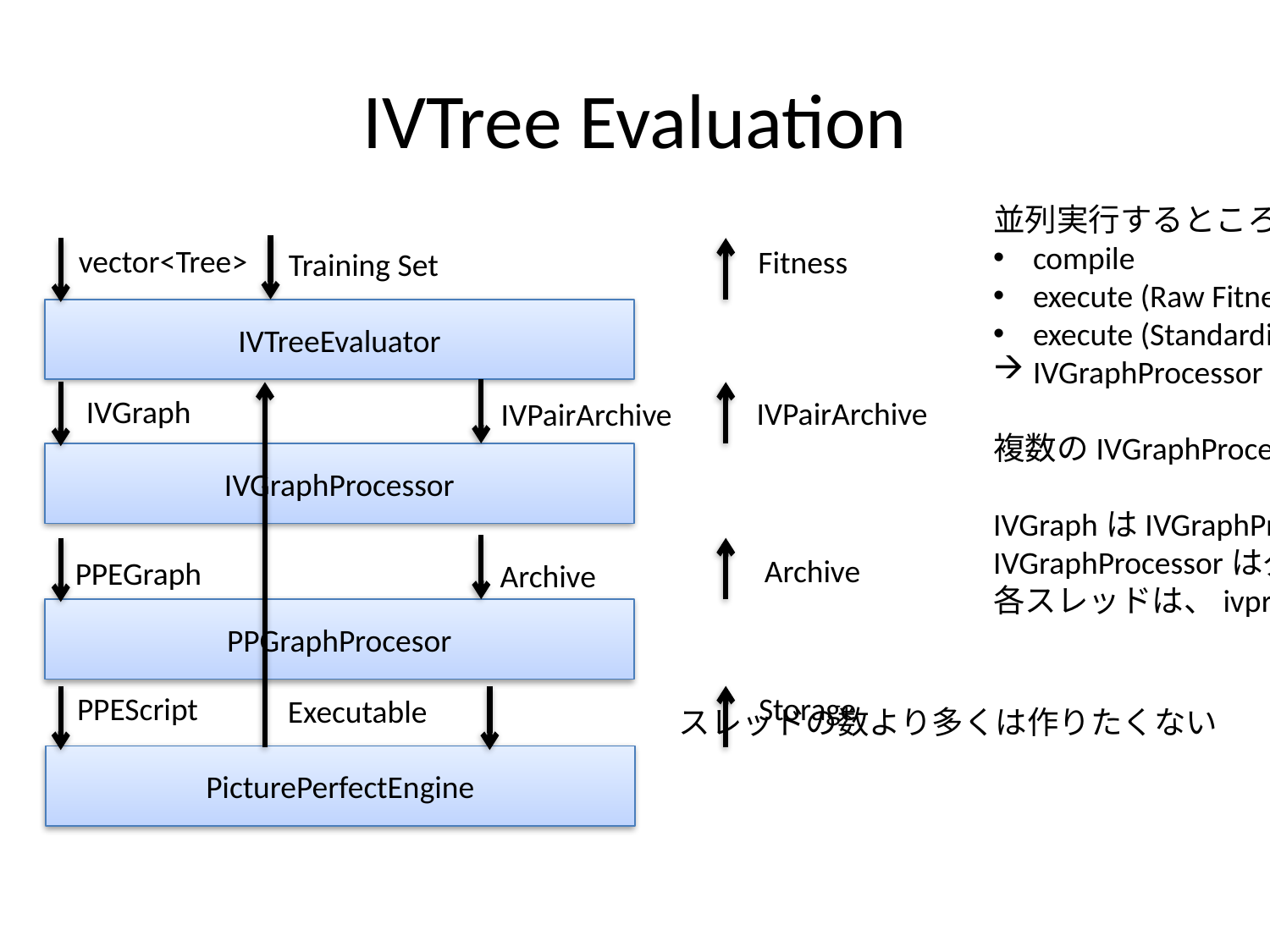

# IVTree Evaluation
並列実行するところ
compile
execute (Raw Fitness)
execute (Standardized Fitiness)
IVGraphProcessor

複数のIVGraphProcessorを実行する

IVGraphはIVGraphProcessorの内部ステートとして考える
IVGraphProcessorはグループの数だけつくり、
各スレッドは、ivprocessor[numGroups % numThreads]を実行する
vector<Tree>
Fitness
Training Set
IVTreeEvaluator
IVGraph
IVPairArchive
IVPairArchive
IVGraphProcessor
Archive
PPEGraph
Archive
PPGraphProcesor
PPEScript
Storage
Executable
スレッドの数より多くは作りたくない
PicturePerfectEngine